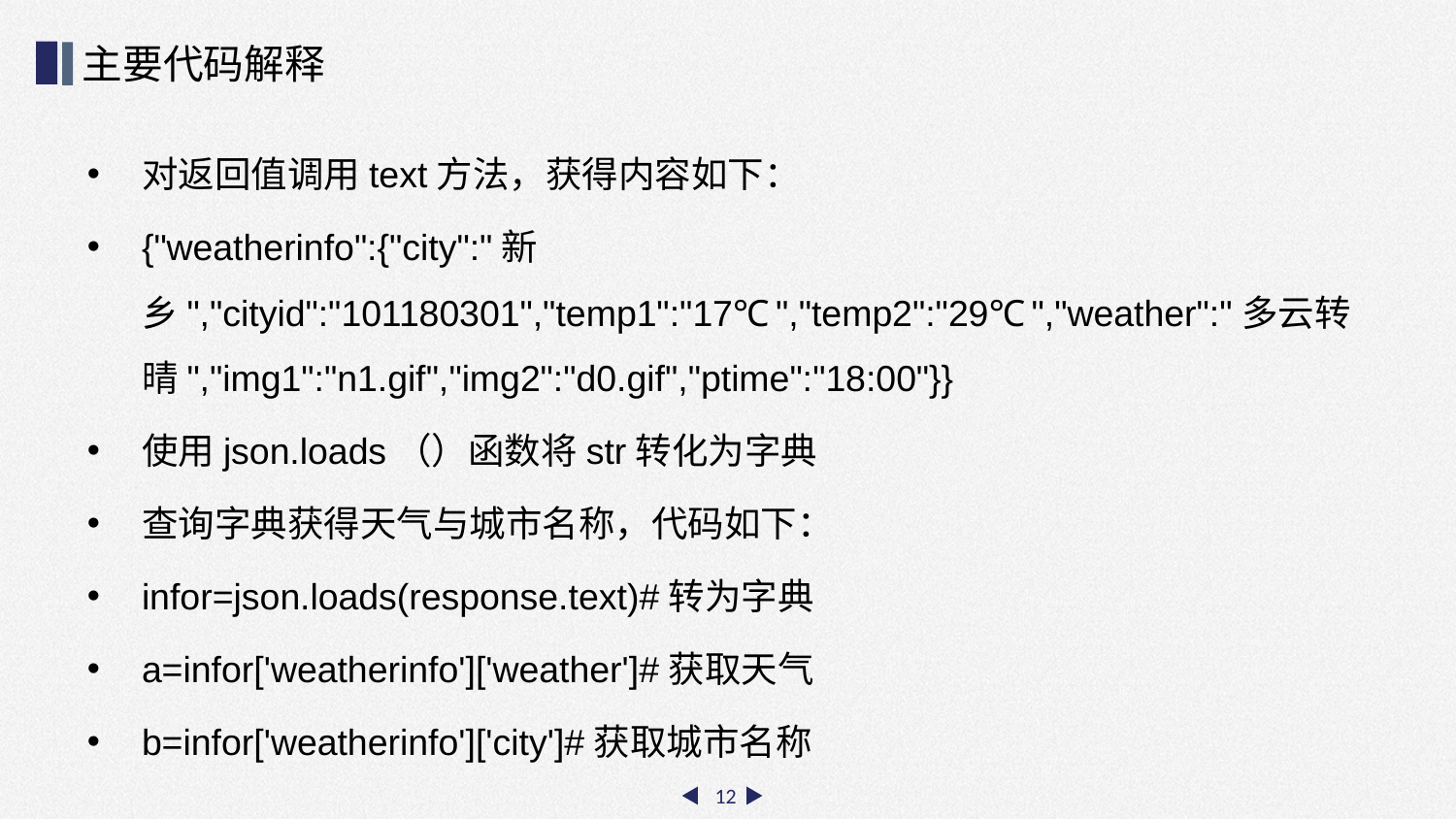

主要代码解释

对返回值调用text方法，获得内容如下：
{"weatherinfo":{"city":"新乡","cityid":"101180301","temp1":"17℃","temp2":"29℃","weather":"多云转晴","img1":"n1.gif","img2":"d0.gif","ptime":"18:00"}}
使用json.loads（）函数将str转化为字典
查询字典获得天气与城市名称，代码如下：
infor=json.loads(response.text)#转为字典
a=infor['weatherinfo']['weather']#获取天气
b=infor['weatherinfo']['city']#获取城市名称

12